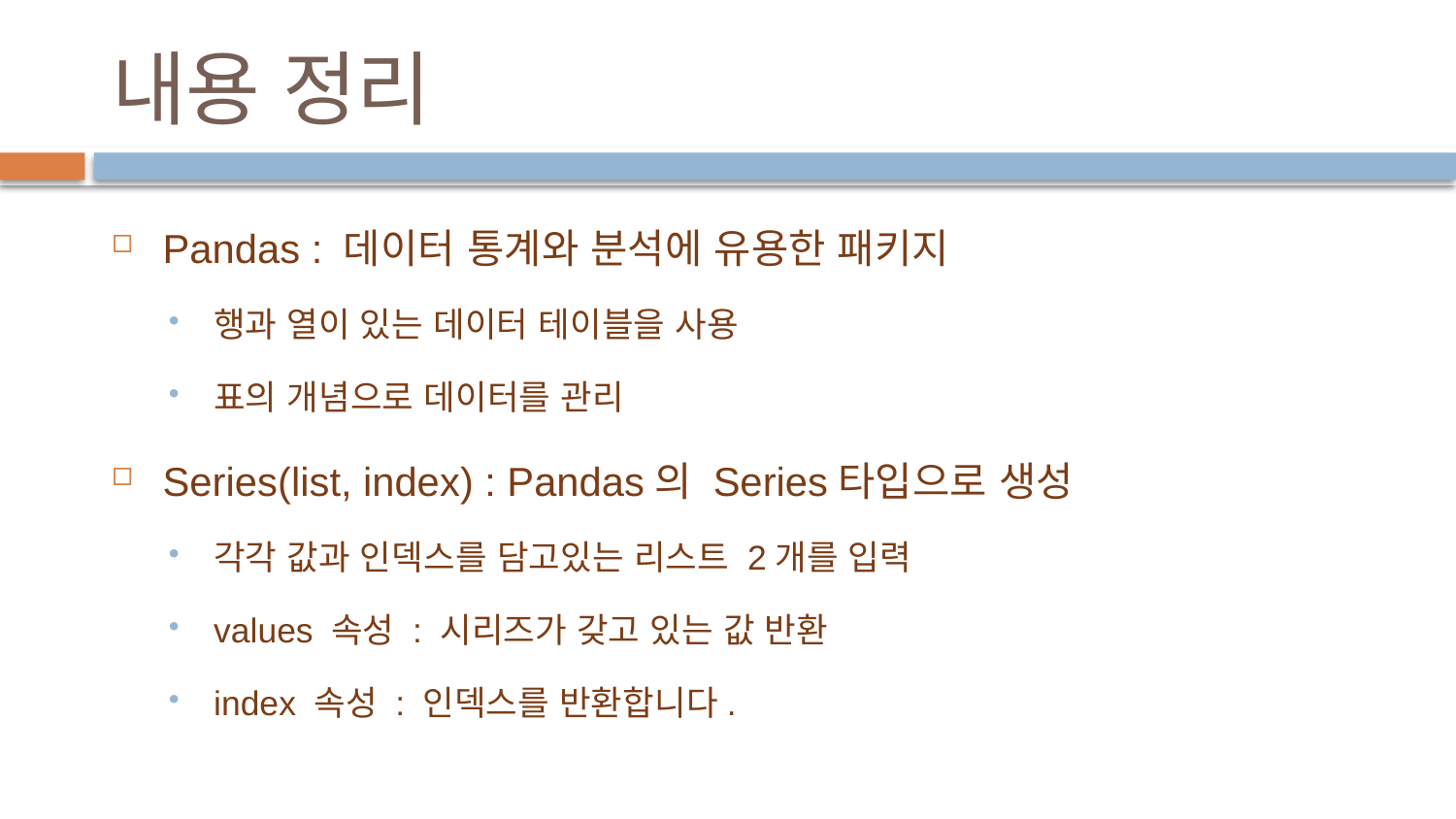

# 내용 정리
Pandas : 데이터 통계와 분석에 유용한 패키지
행과 열이 있는 데이터 테이블을 사용
표의 개념으로 데이터를 관리
Series(list, index) : Pandas의 Series타입으로 생성
각각 값과 인덱스를 담고있는 리스트 2개를 입력
values 속성 : 시리즈가 갖고 있는 값 반환
index 속성 : 인덱스를 반환합니다.